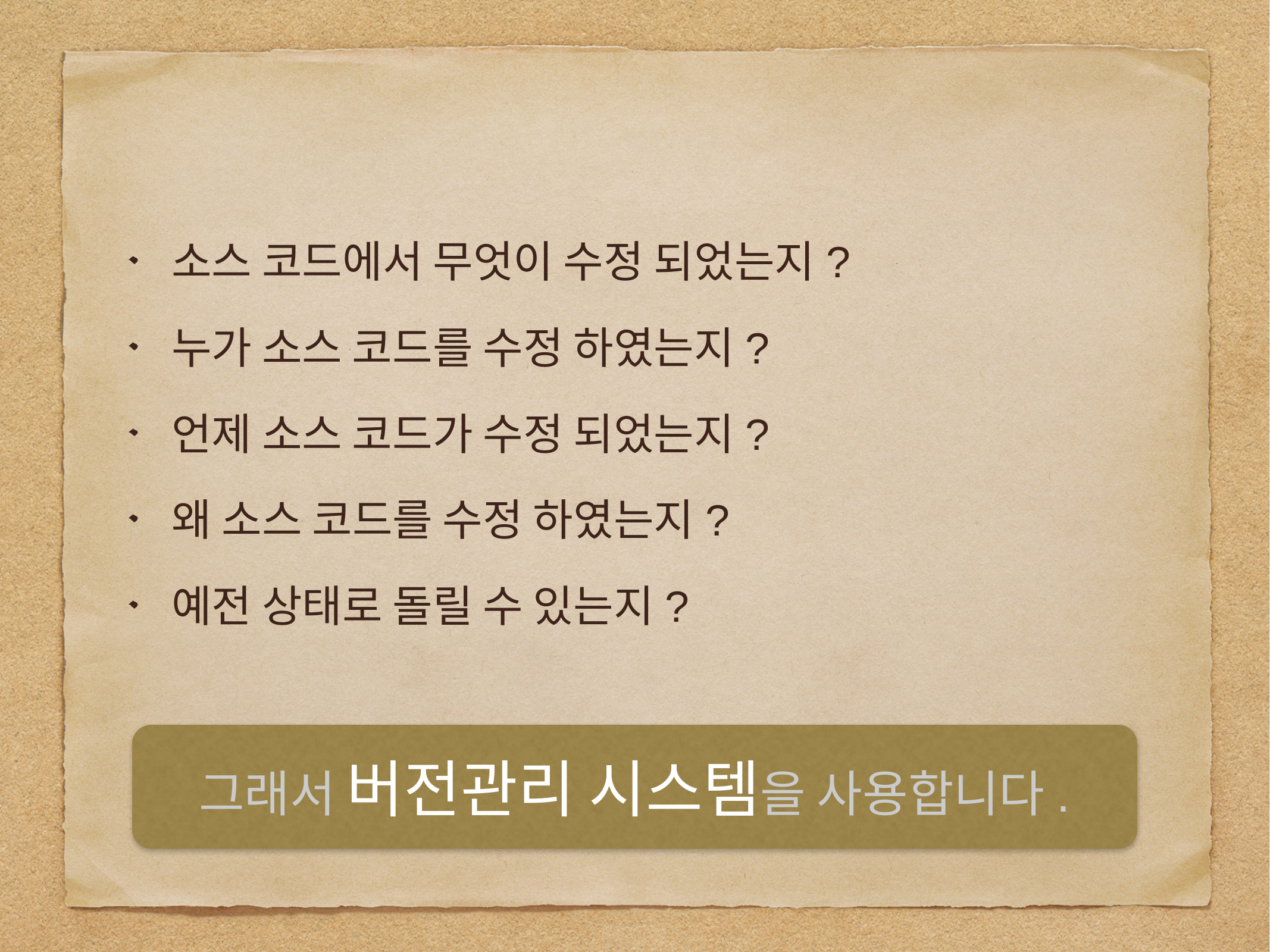

소스 코드에서 무엇이 수정 되었는지?
누가 소스 코드를 수정 하였는지?
언제 소스 코드가 수정 되었는지?
왜 소스 코드를 수정 하였는지?
예전 상태로 돌릴 수 있는지?
그래서 버전관리 시스템을 사용합니다.